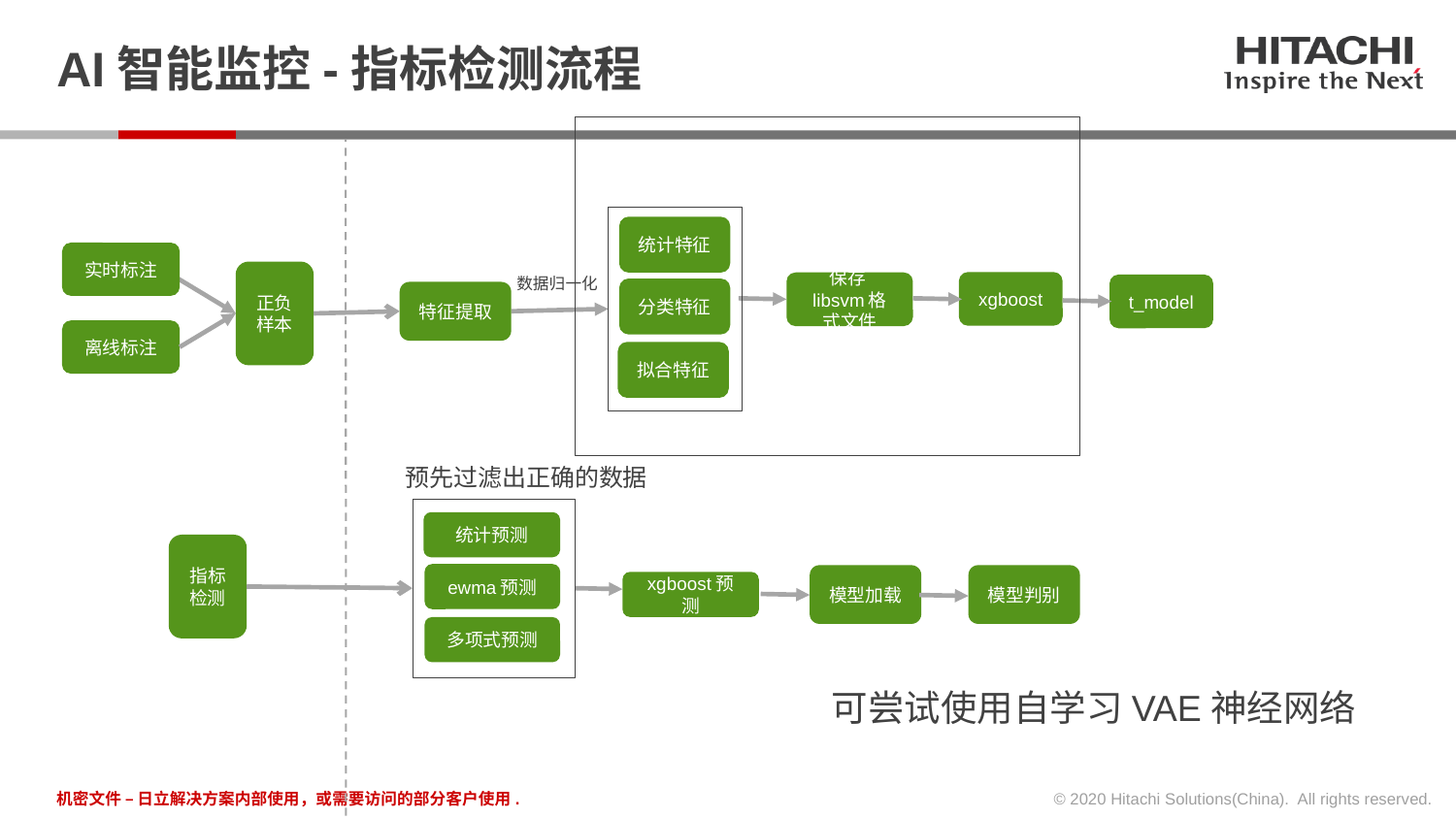

# AI智能监控-指标检测流程

统计特征
实时标注
正负
样本
数据归一化
xgboost
保存libsvm格式文件
t_model
分类特征
特征提取
离线标注
拟合特征
预先过滤出正确的数据

统计预测
指标
检测
ewma预测
模型加载
模型判别
xgboost预测
多项式预测
可尝试使用自学习VAE神经网络